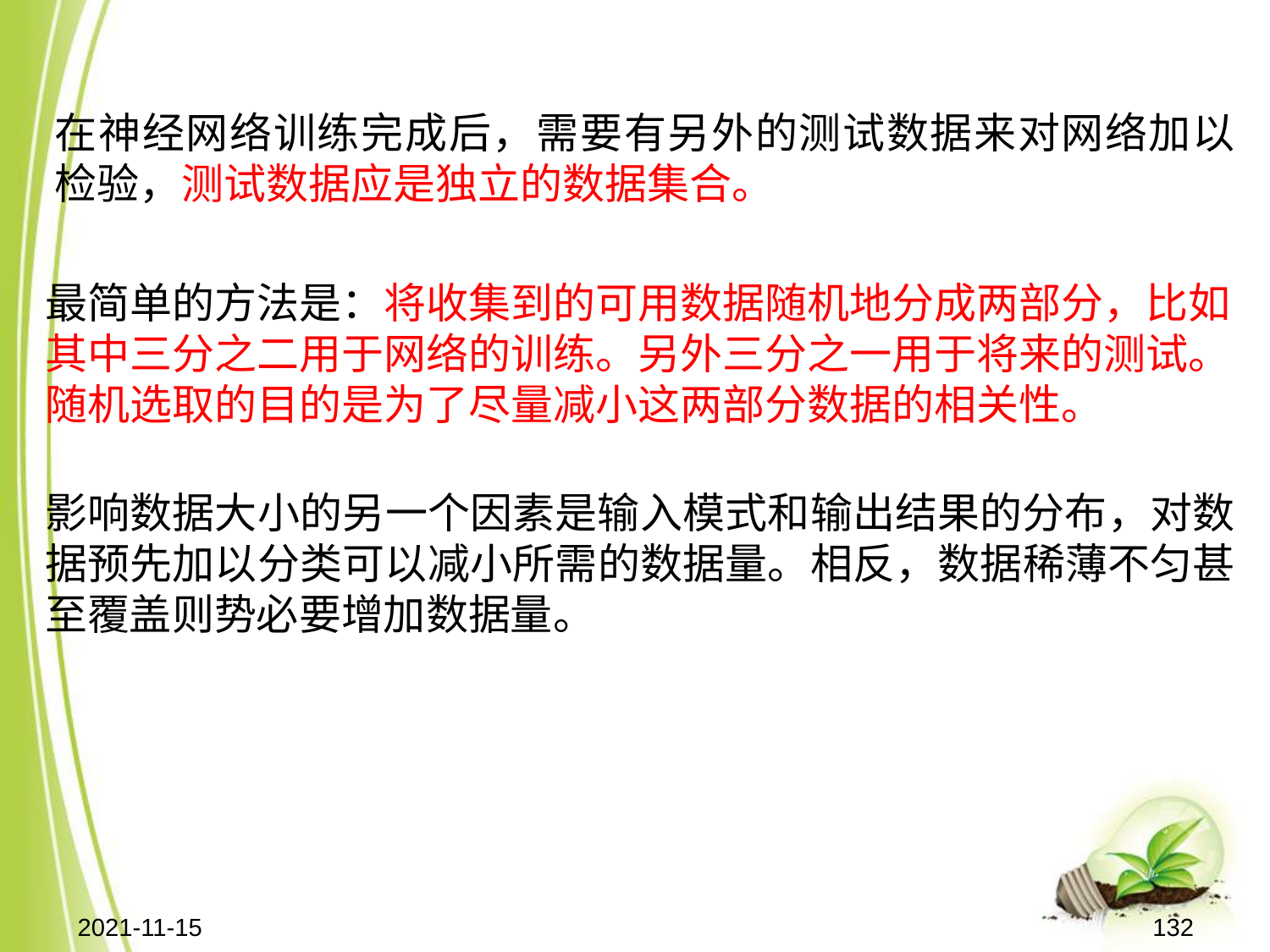

在神经网络训练完成后，需要有另外的测试数据来对网络加以检验，测试数据应是独立的数据集合。
最简单的方法是：将收集到的可用数据随机地分成两部分，比如其中三分之二用于网络的训练。另外三分之一用于将来的测试。随机选取的目的是为了尽量减小这两部分数据的相关性。
影响数据大小的另一个因素是输入模式和输出结果的分布，对数据预先加以分类可以减小所需的数据量。相反，数据稀薄不匀甚至覆盖则势必要增加数据量。
2021-11-15
132